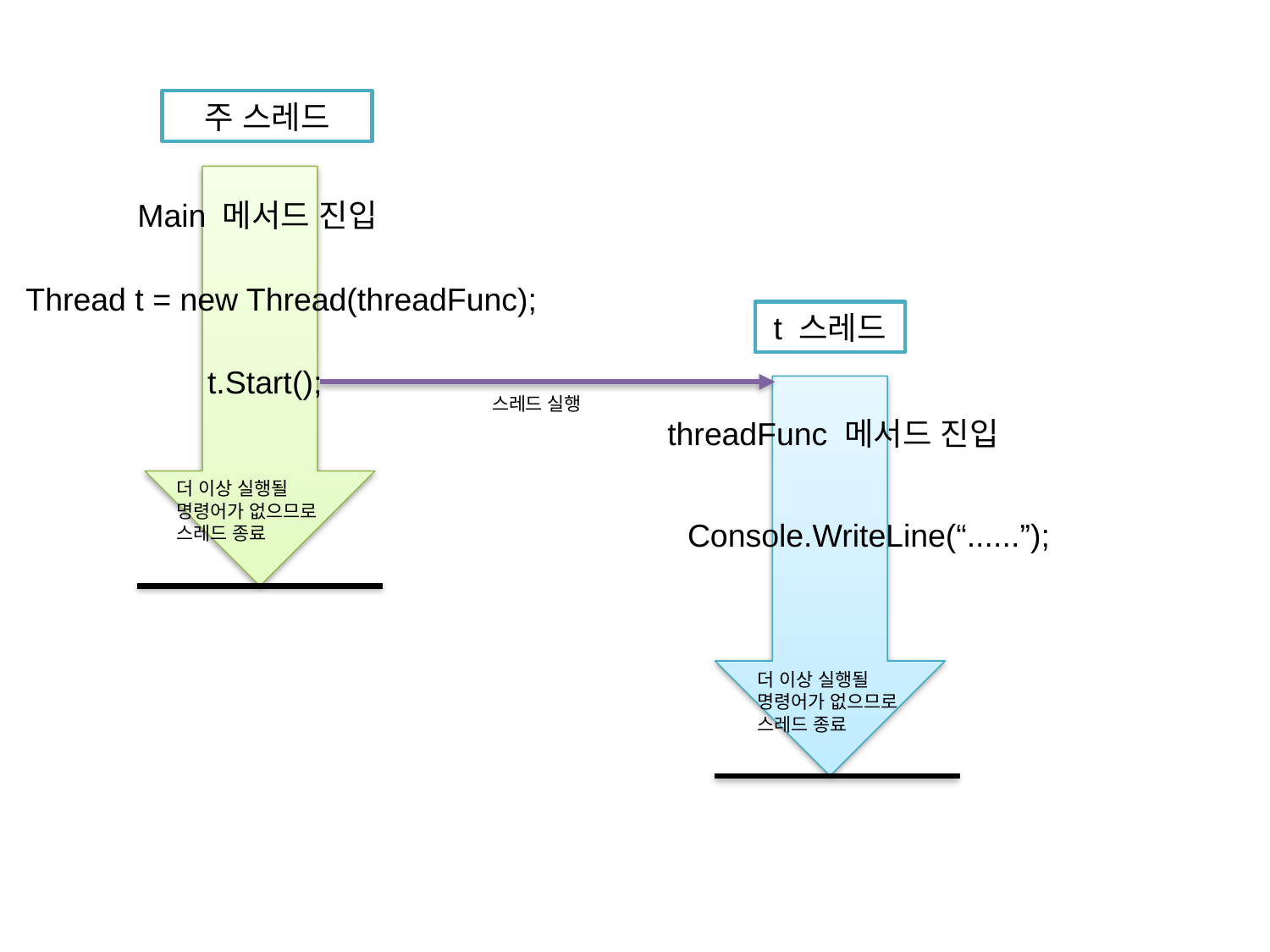

주 스레드

Main 메서드 진입
Thread t = new Thread(threadFunc);
t 스레드
t.Start();

스레드 실행
threadFunc 메서드 진입
더 이상 실행될 명령어가 없으므로 스레드 종료
Console.WriteLine(“......”);
더 이상 실행될 명령어가 없으므로 스레드 종료